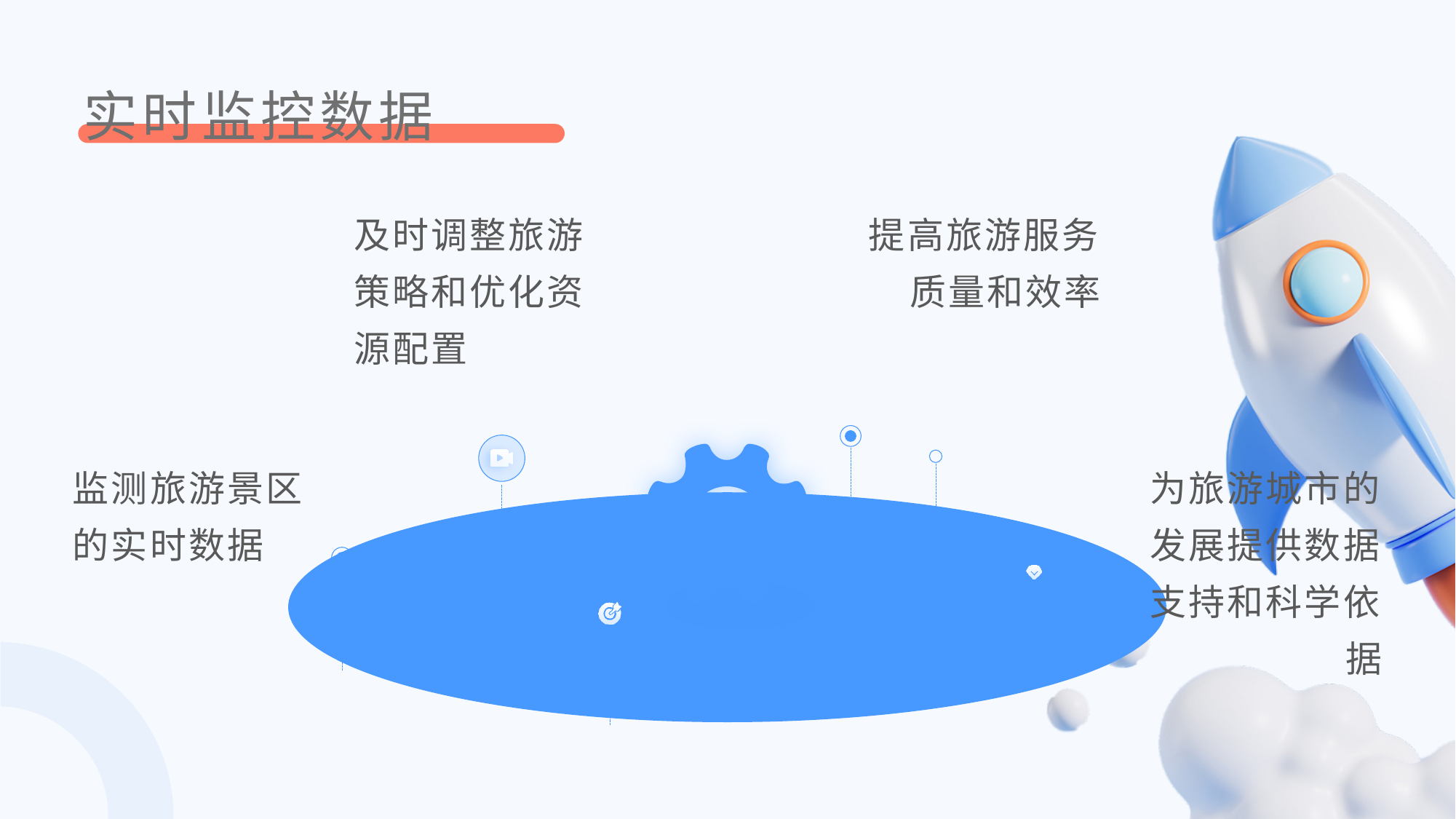

实时监控数据
及时调整旅游策略和优化资源配置
提高旅游服务质量和效率

监测旅游景区的实时数据
为旅游城市的发展提供数据支持和科学依据